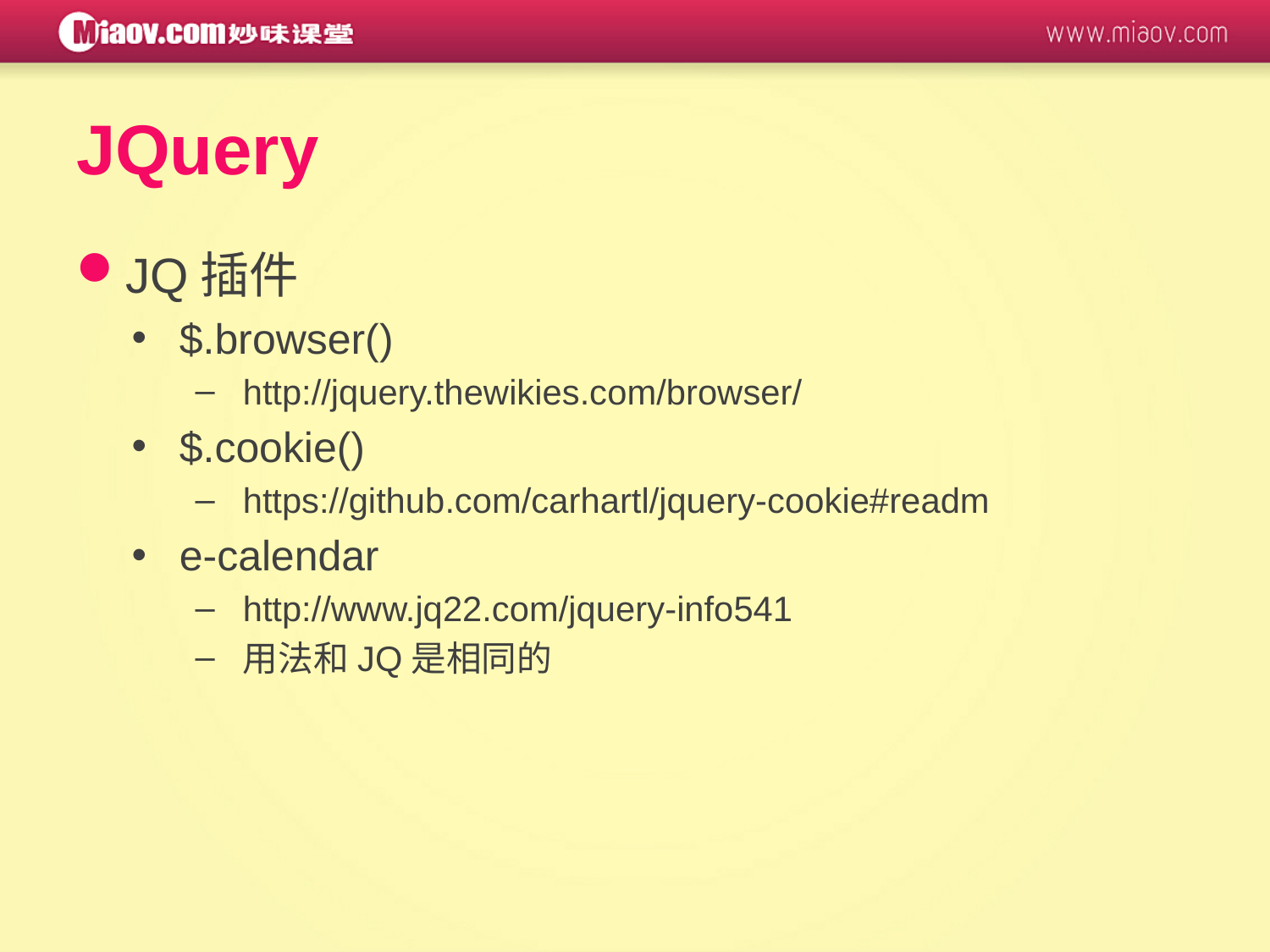

# JQuery
JQ插件
$.browser()
http://jquery.thewikies.com/browser/
$.cookie()
https://github.com/carhartl/jquery-cookie#readm
e-calendar
http://www.jq22.com/jquery-info541
用法和JQ是相同的